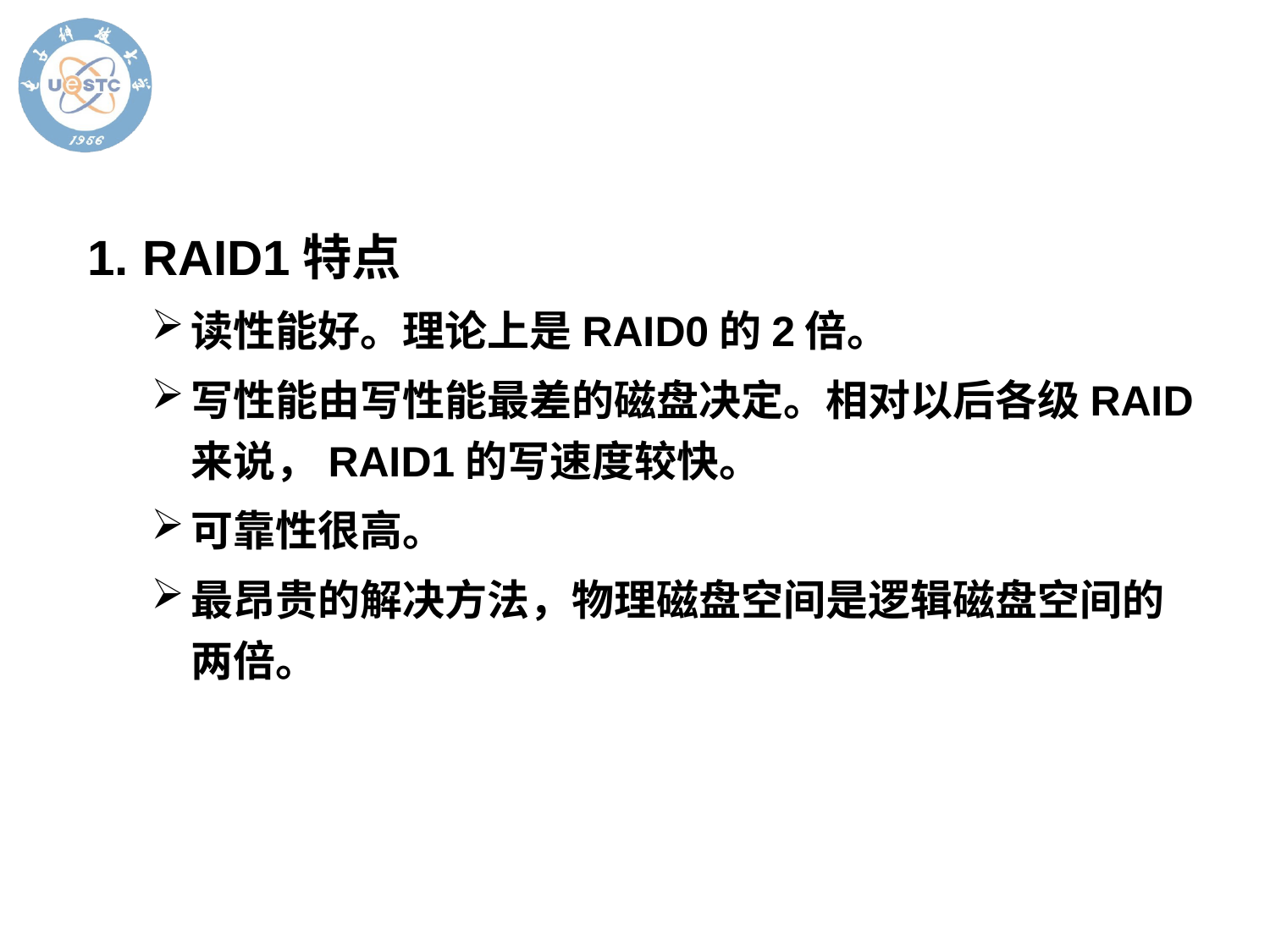

1. RAID1特点
读性能好。理论上是RAID0的2倍。
写性能由写性能最差的磁盘决定。相对以后各级RAID来说，RAID1的写速度较快。
可靠性很高。
最昂贵的解决方法，物理磁盘空间是逻辑磁盘空间的两倍。